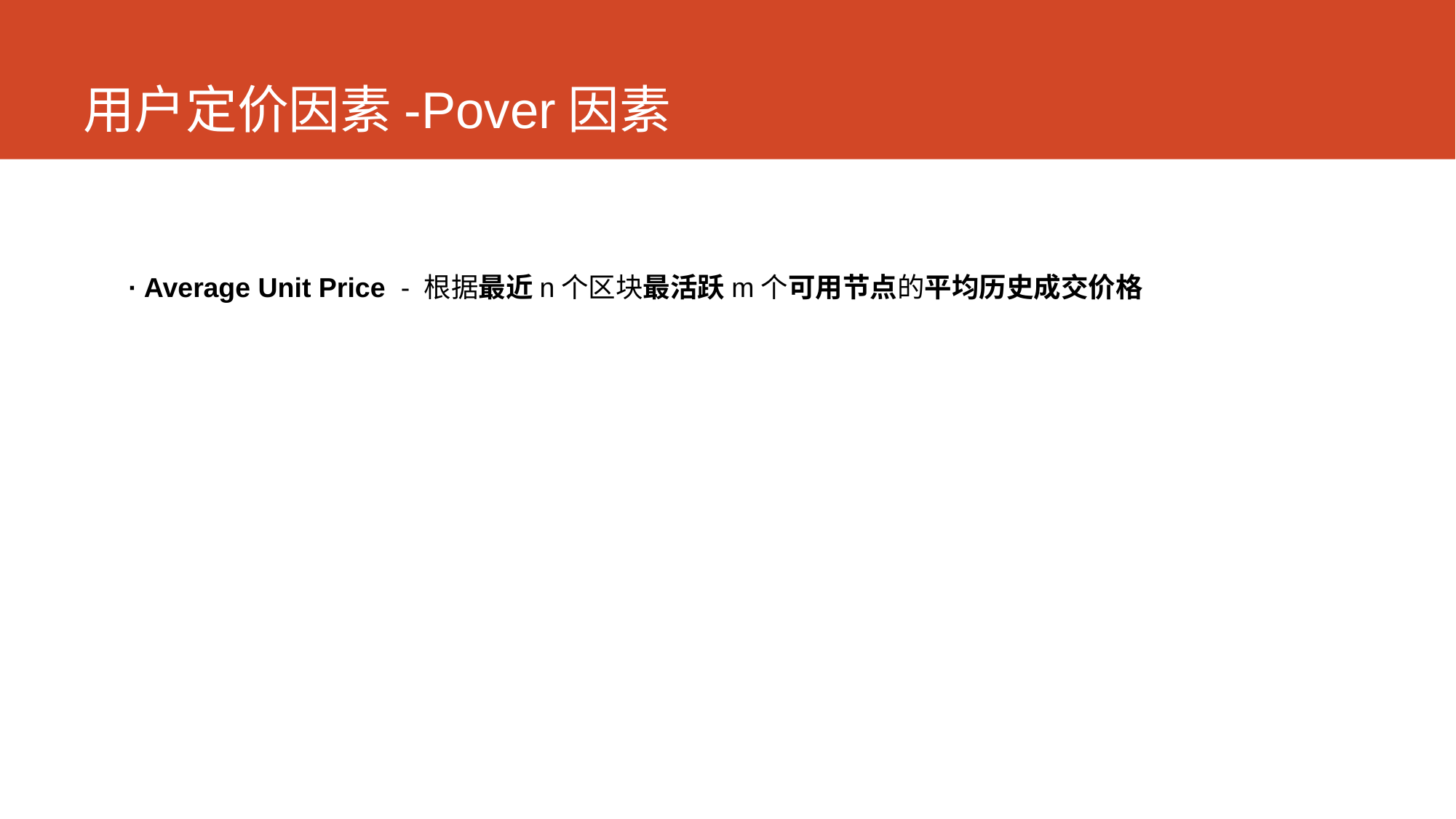

# 用户定价因素-Pover因素
· Average Unit Price  - 根据最近n个区块最活跃m个可用节点的平均历史成交价格